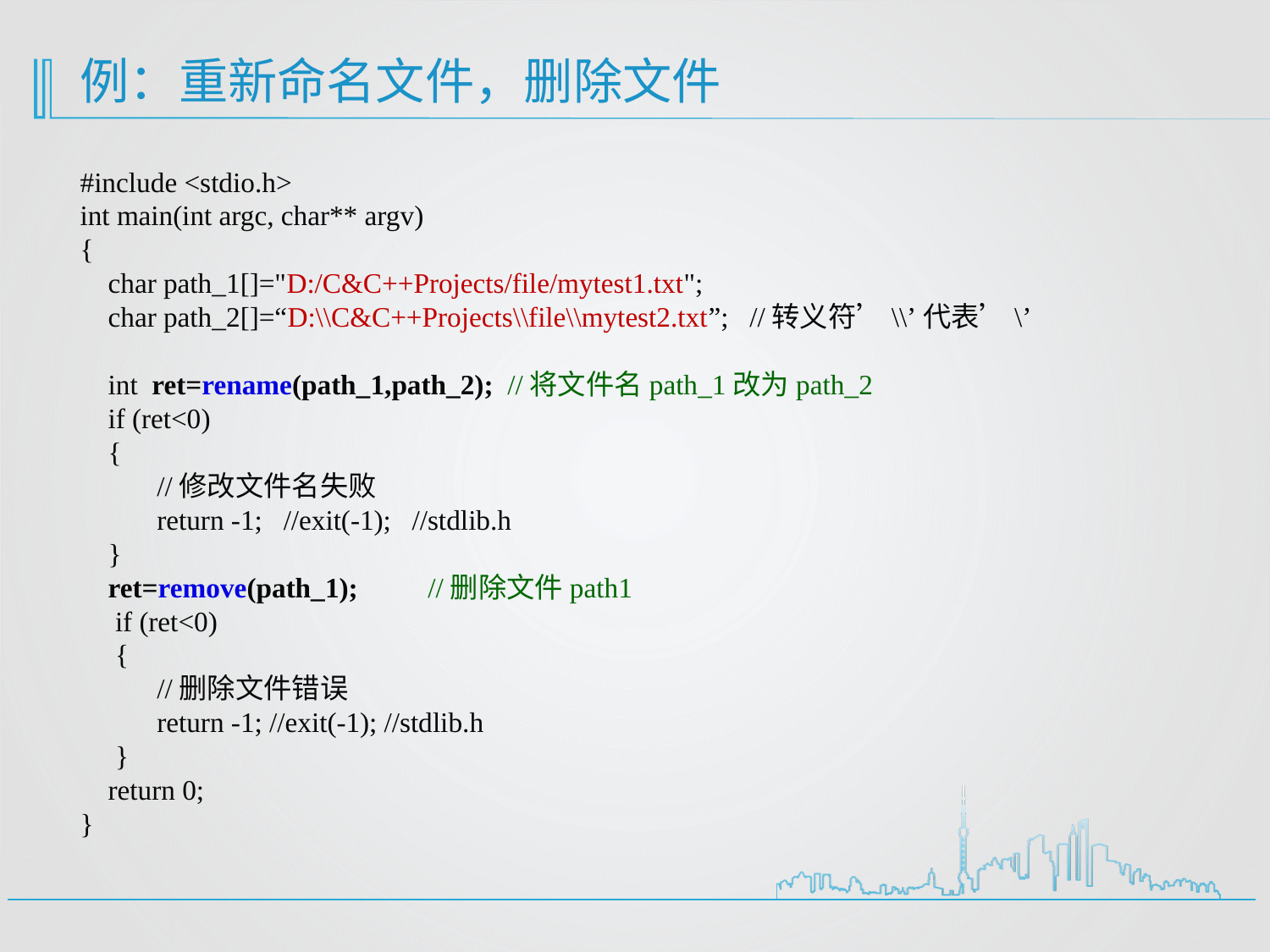

# 例：重新命名文件，删除文件
#include <stdio.h>
int main(int argc, char** argv)
{
    char path_1[]="D:/C&C++Projects/file/mytest1.txt";
    char path_2[]=“D:\\C&C++Projects\\file\\mytest2.txt”;   //转义符’\\’代表’\’

    int  ret=rename(path_1,path_2);  //将文件名path_1改为path_2
    if (ret<0)
    {
           //修改文件名失败
           return -1;   //exit(-1);   //stdlib.h
    }
    ret=remove(path_1);          //删除文件path1
     if (ret<0)
     {
           //删除文件错误
           return -1; //exit(-1); //stdlib.h
     }
    return 0;
}